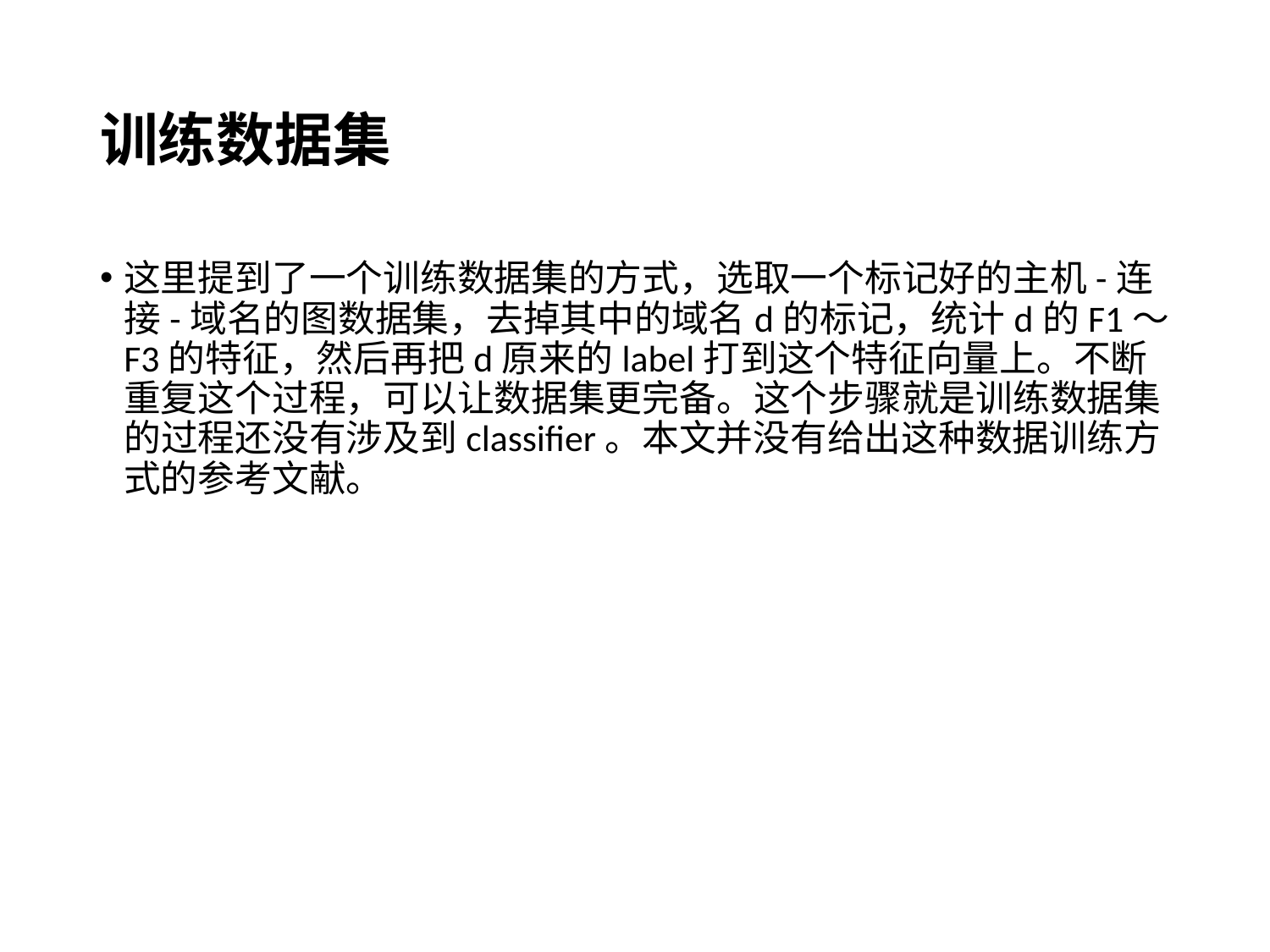

# 训练数据集
这里提到了一个训练数据集的方式，选取一个标记好的主机-连接-域名的图数据集，去掉其中的域名d的标记，统计d的F1～F3的特征，然后再把d原来的label打到这个特征向量上。不断重复这个过程，可以让数据集更完备。这个步骤就是训练数据集的过程还没有涉及到classifier。本文并没有给出这种数据训练方式的参考文献。